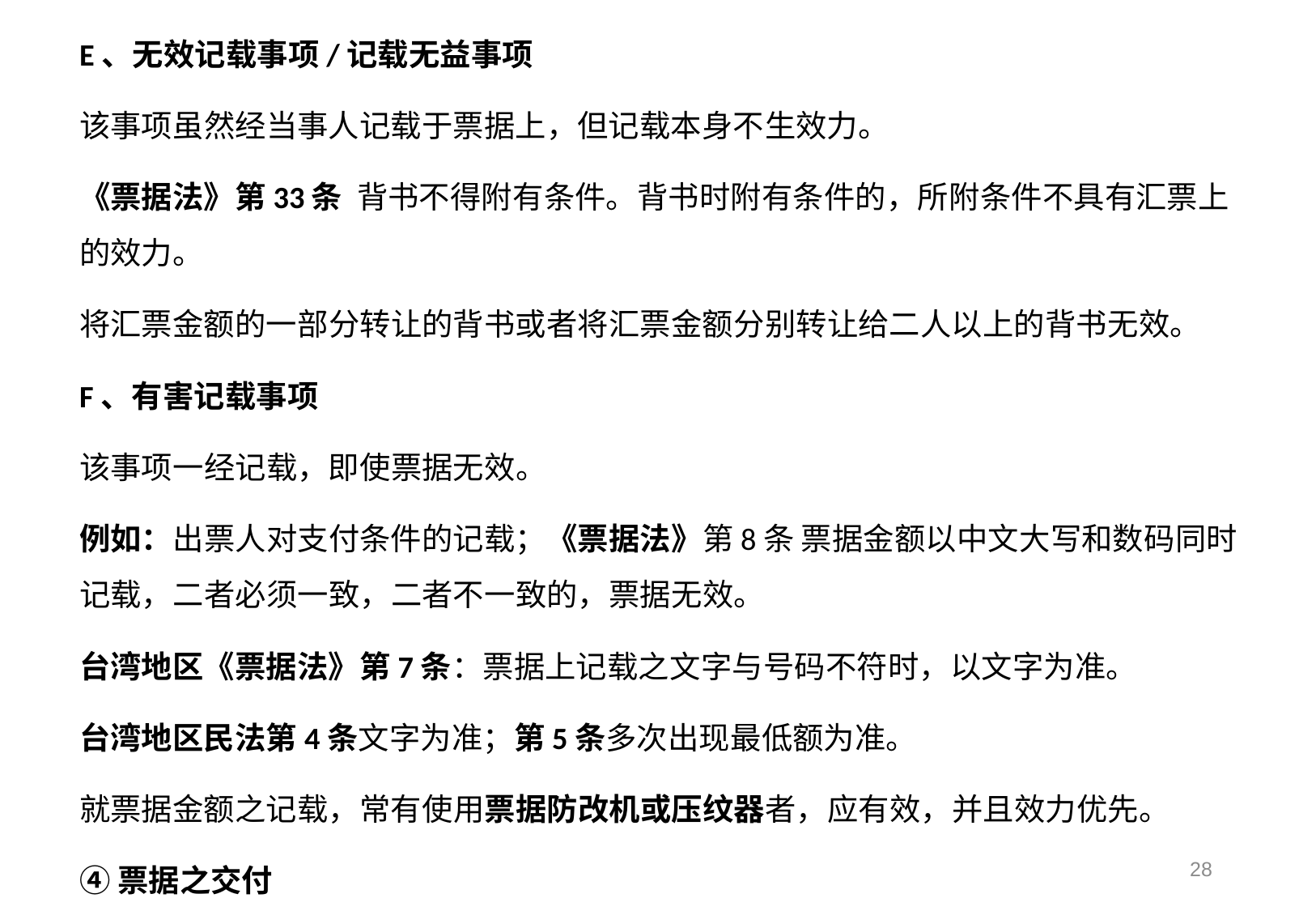

E、无效记载事项/记载无益事项
该事项虽然经当事人记载于票据上，但记载本身不生效力。
《票据法》第33条  背书不得附有条件。背书时附有条件的，所附条件不具有汇票上的效力。
将汇票金额的一部分转让的背书或者将汇票金额分别转让给二人以上的背书无效。
F、有害记载事项
该事项一经记载，即使票据无效。
例如：出票人对支付条件的记载；《票据法》第8条 票据金额以中文大写和数码同时记载，二者必须一致，二者不一致的，票据无效。
台湾地区《票据法》第7条：票据上记载之文字与号码不符时，以文字为准。
台湾地区民法第4条文字为准；第5条多次出现最低额为准。
就票据金额之记载，常有使用票据防改机或压纹器者，应有效，并且效力优先。
④票据之交付
28